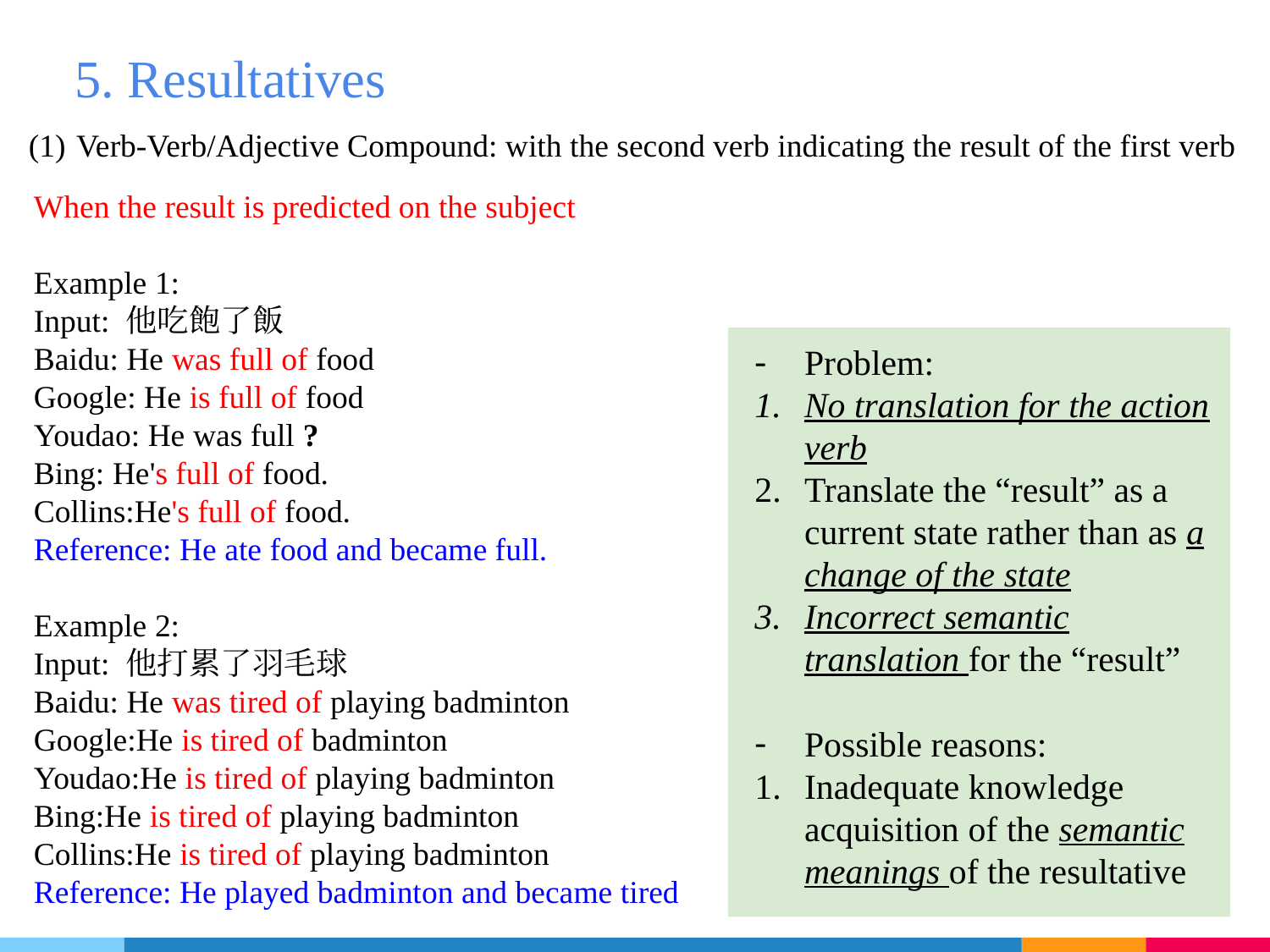

5. Resultatives
Verb-Verb/Adjective Compound: with the second verb indicating the result of the first verb
When the result is predicted on the subject

Example 1:
Input: 他吃飽了飯
Baidu: He was full of food
Google: He is full of food
Youdao: He was full ?
Bing: He's full of food.
Collins:He's full of food.
Reference: He ate food and became full.

Example 2:
Input: 他打累了羽毛球
Baidu: He was tired of playing badminton
Google:He is tired of badminton
Youdao:He is tired of playing badminton
Bing:He is tired of playing badminton
Collins:He is tired of playing badminton
Reference: He played badminton and became tired

Problem:
No translation for the action verb
Translate the “result” as a current state rather than as a change of the state
Incorrect semantic translation for the “result”

Possible reasons:
Inadequate knowledge acquisition of the semantic meanings of the resultative